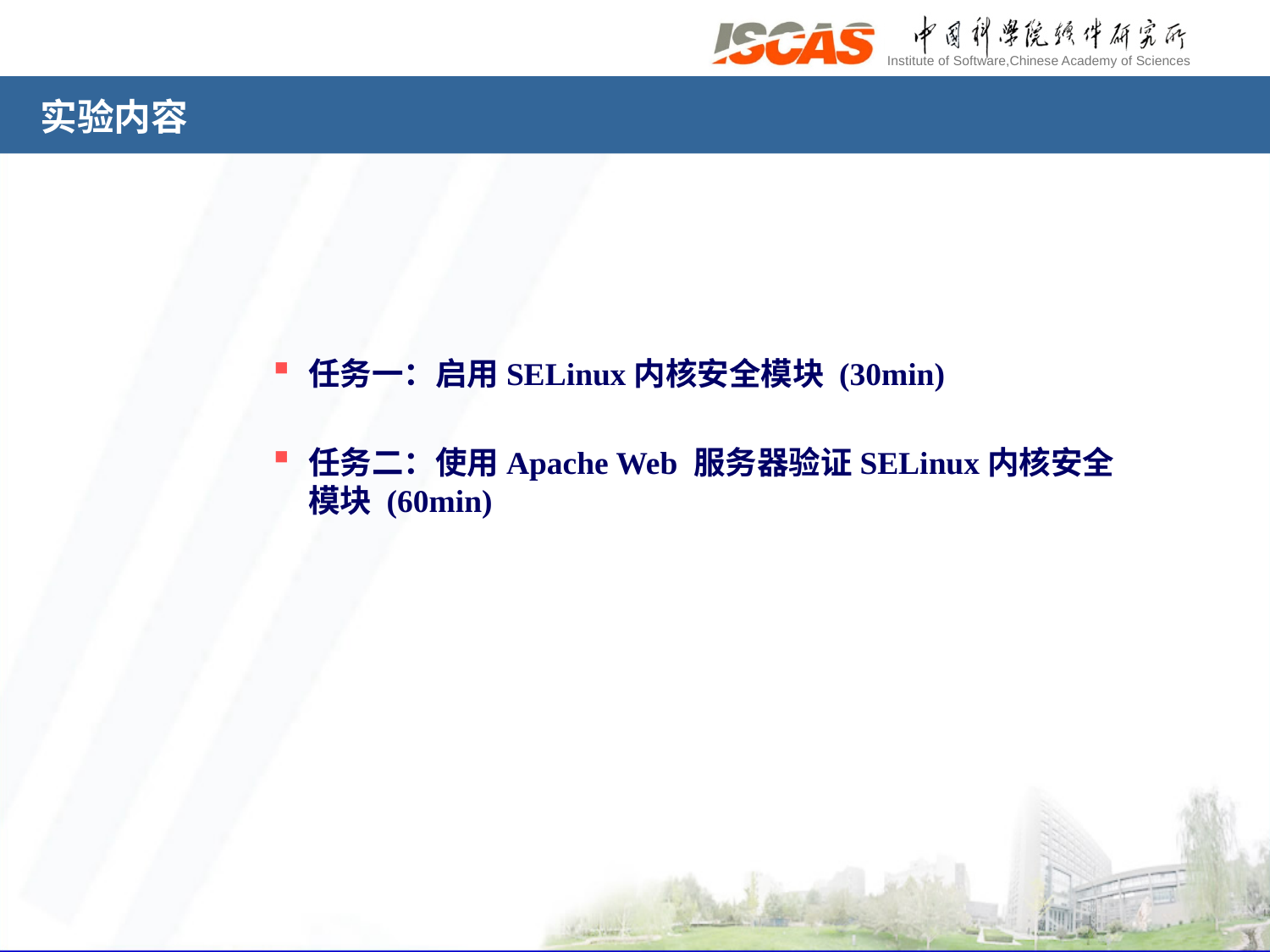

# 实验内容

任务一：启用SELinux内核安全模块 (30min)

任务二：使用Apache Web 服务器验证SELinux内核安全模块 (60min)